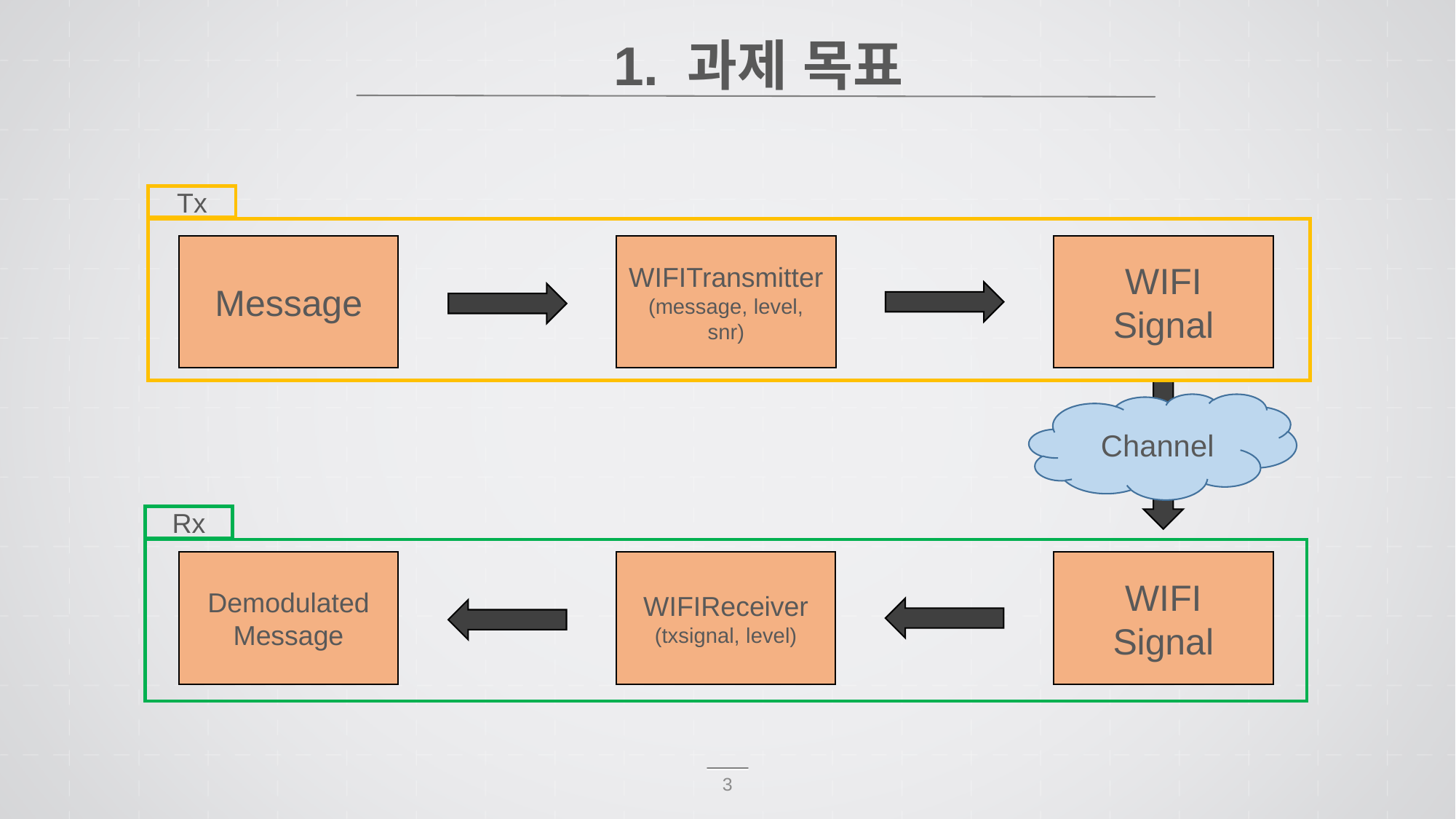

1. 과제 목표
Tx

Message
WIFITransmitter
(message, level, snr)
WIFI
Signal

 Channel

Rx

Demodulated Message
WIFIReceiver
(txsignal, level)
WIFI
Signal

3